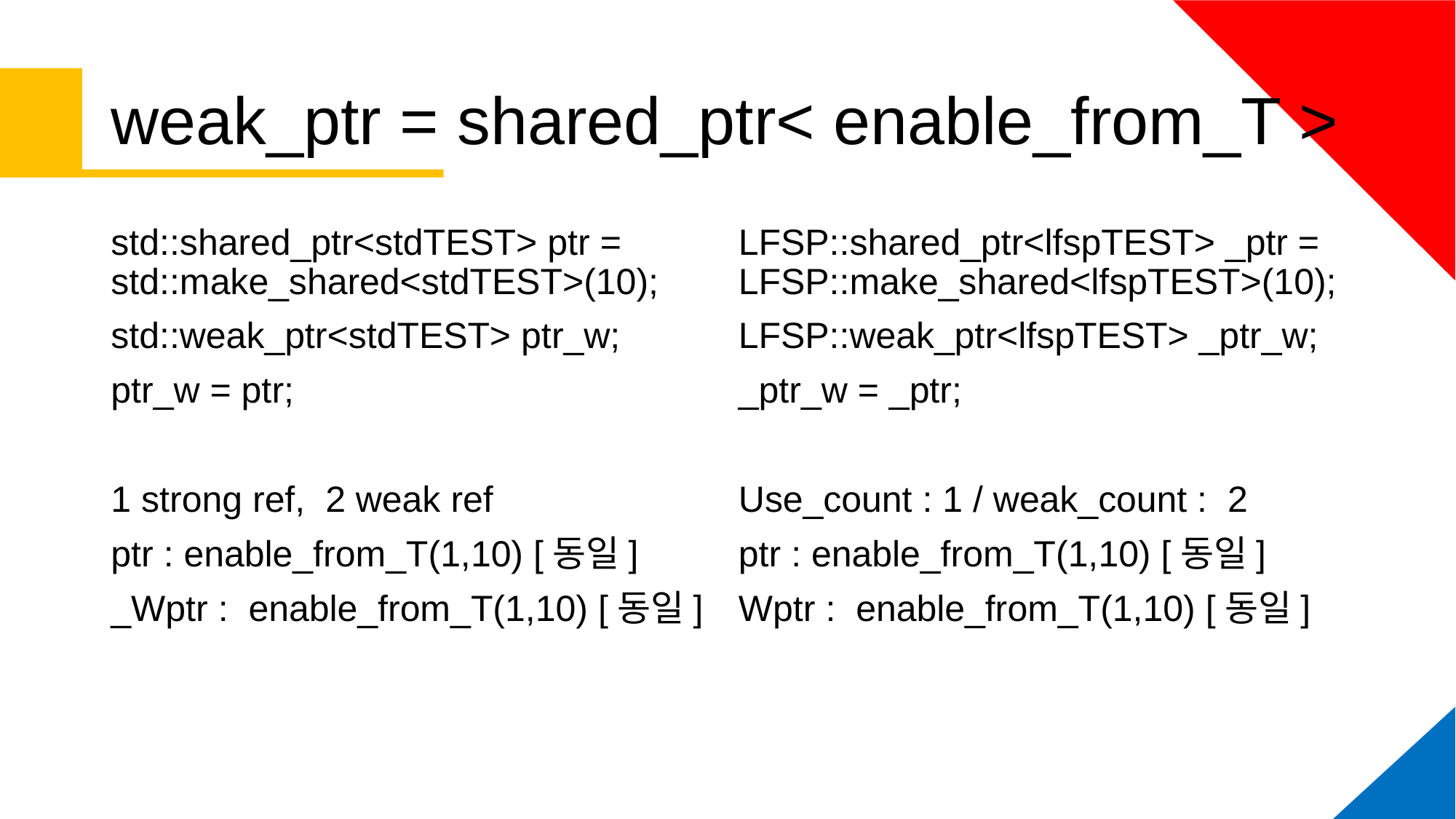

# weak_ptr = shared_ptr< enable_from_T >

std::shared_ptr<stdTEST> ptr = std::make_shared<stdTEST>(10);
std::weak_ptr<stdTEST> ptr_w;
ptr_w = ptr;

1 strong ref,  2 weak ref
ptr : enable_from_T(1,10) [동일]
_Wptr :  enable_from_T(1,10) [동일]
LFSP::shared_ptr<lfspTEST> _ptr = LFSP::make_shared<lfspTEST>(10);
LFSP::weak_ptr<lfspTEST> _ptr_w;
_ptr_w = _ptr;

Use_count : 1 / weak_count :  2
ptr : enable_from_T(1,10) [동일]
Wptr :  enable_from_T(1,10) [동일]